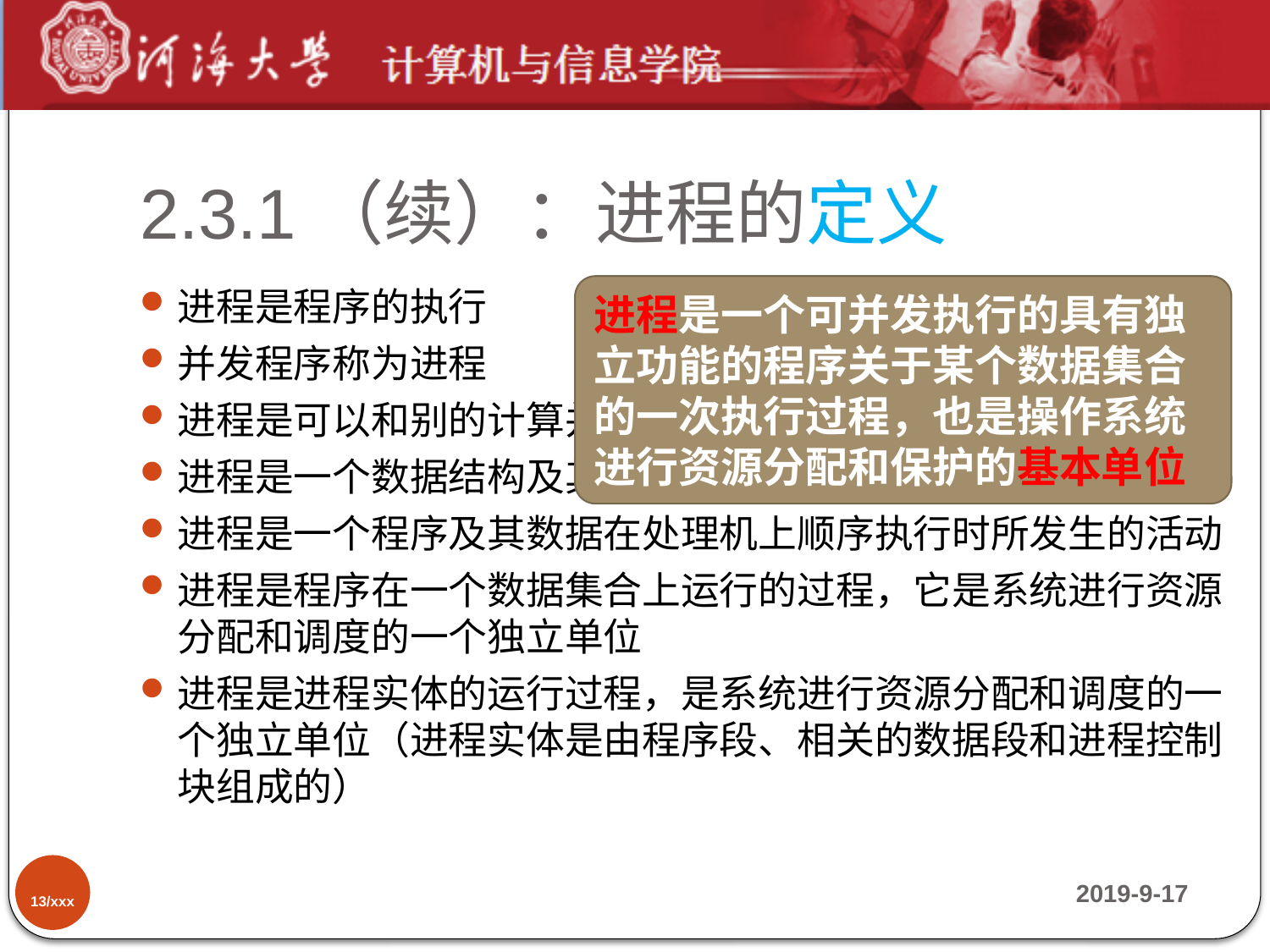

# 2.3.1（续）：进程的定义
进程是程序的执行
并发程序称为进程
进程是可以和别的计算并发执行的计算
进程是一个数据结构及其上进行操作的程序
进程是一个程序及其数据在处理机上顺序执行时所发生的活动
进程是程序在一个数据集合上运行的过程，它是系统进行资源分配和调度的一个独立单位
进程是进程实体的运行过程，是系统进行资源分配和调度的一个独立单位（进程实体是由程序段、相关的数据段和进程控制块组成的）

进程是一个可并发执行的具有独立功能的程序关于某个数据集合的一次执行过程，也是操作系统进行资源分配和保护的基本单位
13/xxx
2019-9-17